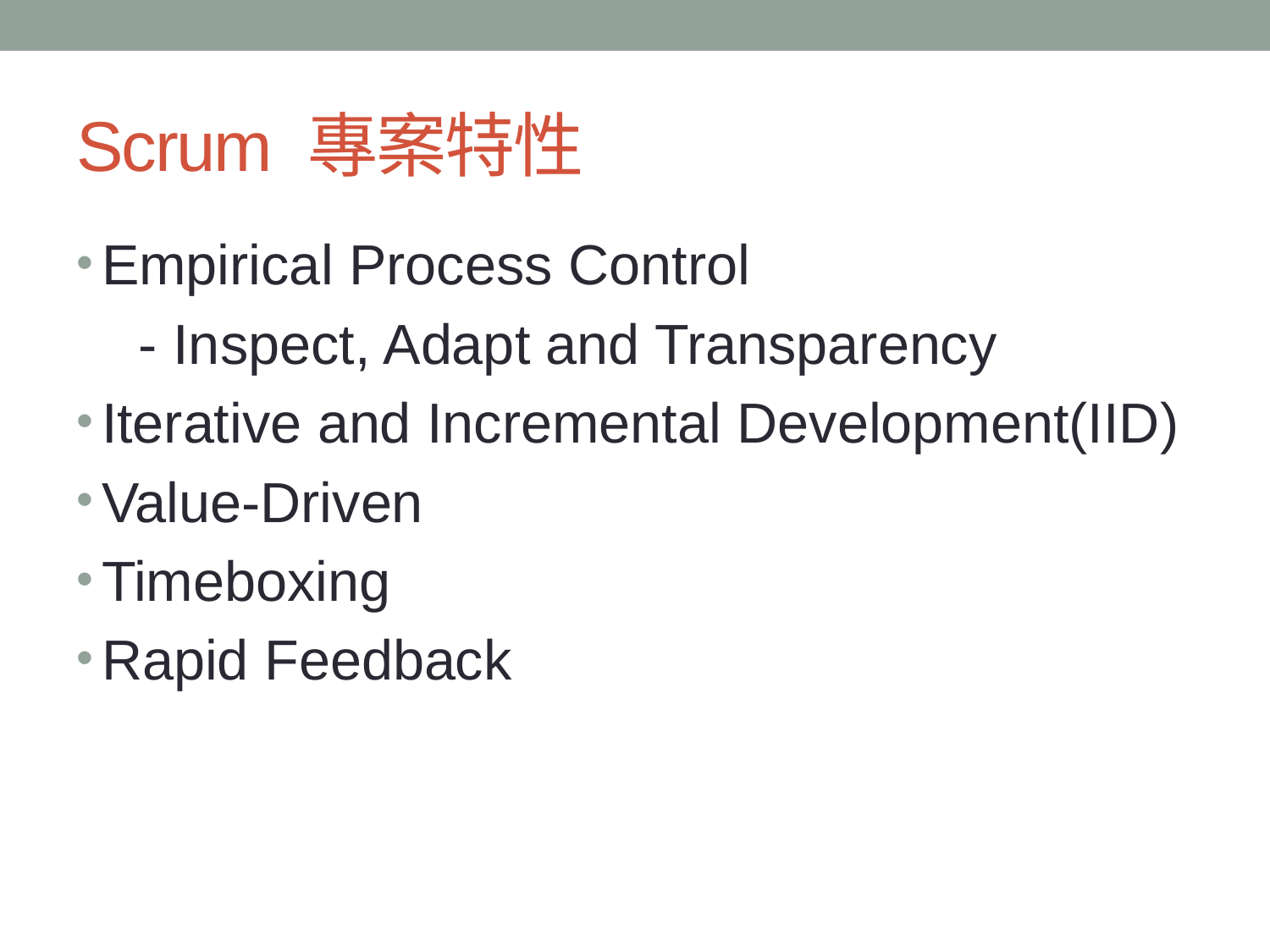

# Scrum 專案特性
Empirical Process Control
    - Inspect, Adapt and Transparency
Iterative and Incremental Development(IID)
Value-Driven
Timeboxing
Rapid Feedback